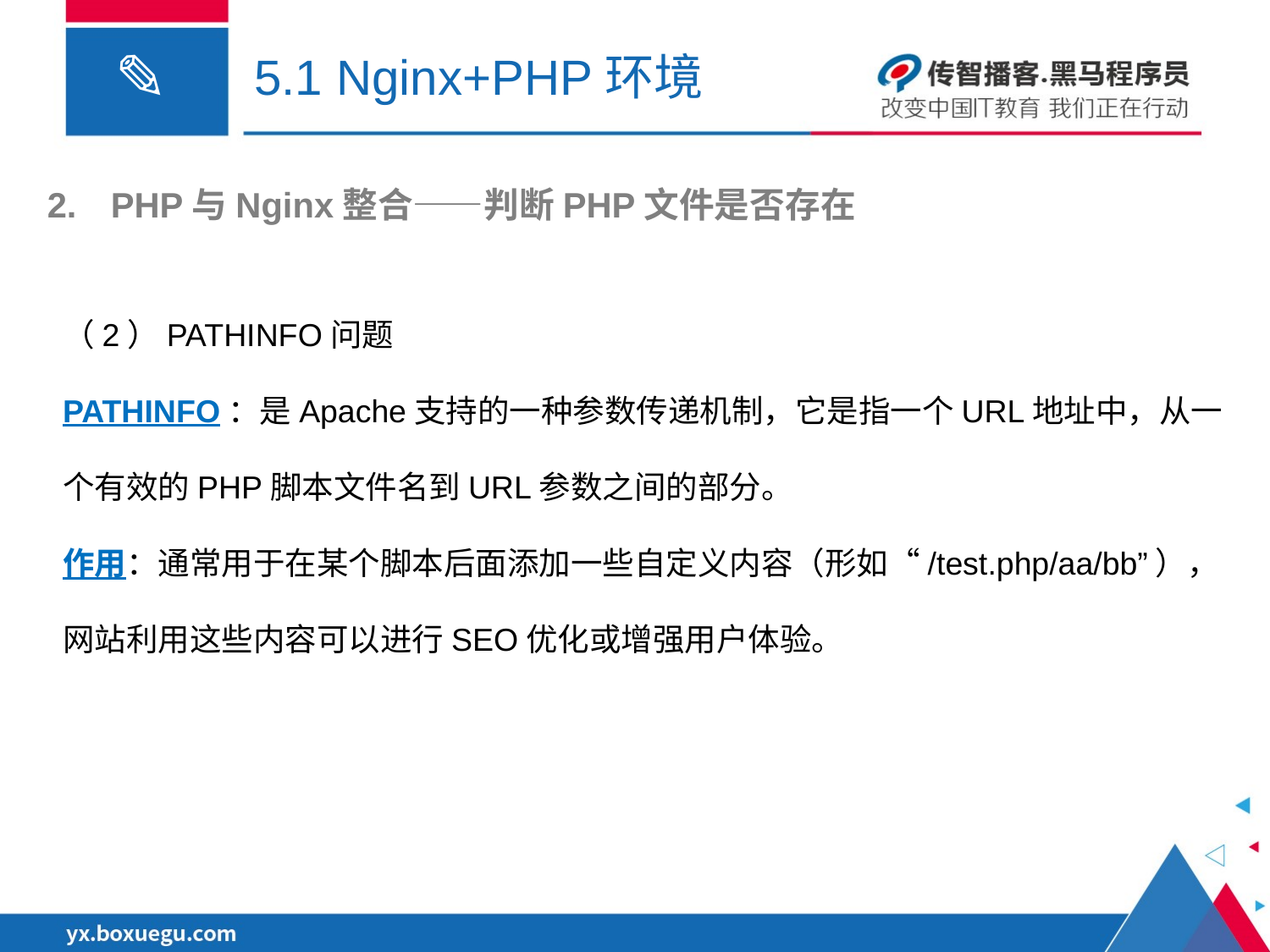

# 5.1 Nginx+PHP环境
PHP与Nginx整合——判断PHP文件是否存在
（2）PATHINFO问题
PATHINFO：是Apache支持的一种参数传递机制，它是指一个URL地址中，从一个有效的PHP脚本文件名到URL参数之间的部分。
作用：通常用于在某个脚本后面添加一些自定义内容（形如“/test.php/aa/bb”），网站利用这些内容可以进行SEO优化或增强用户体验。